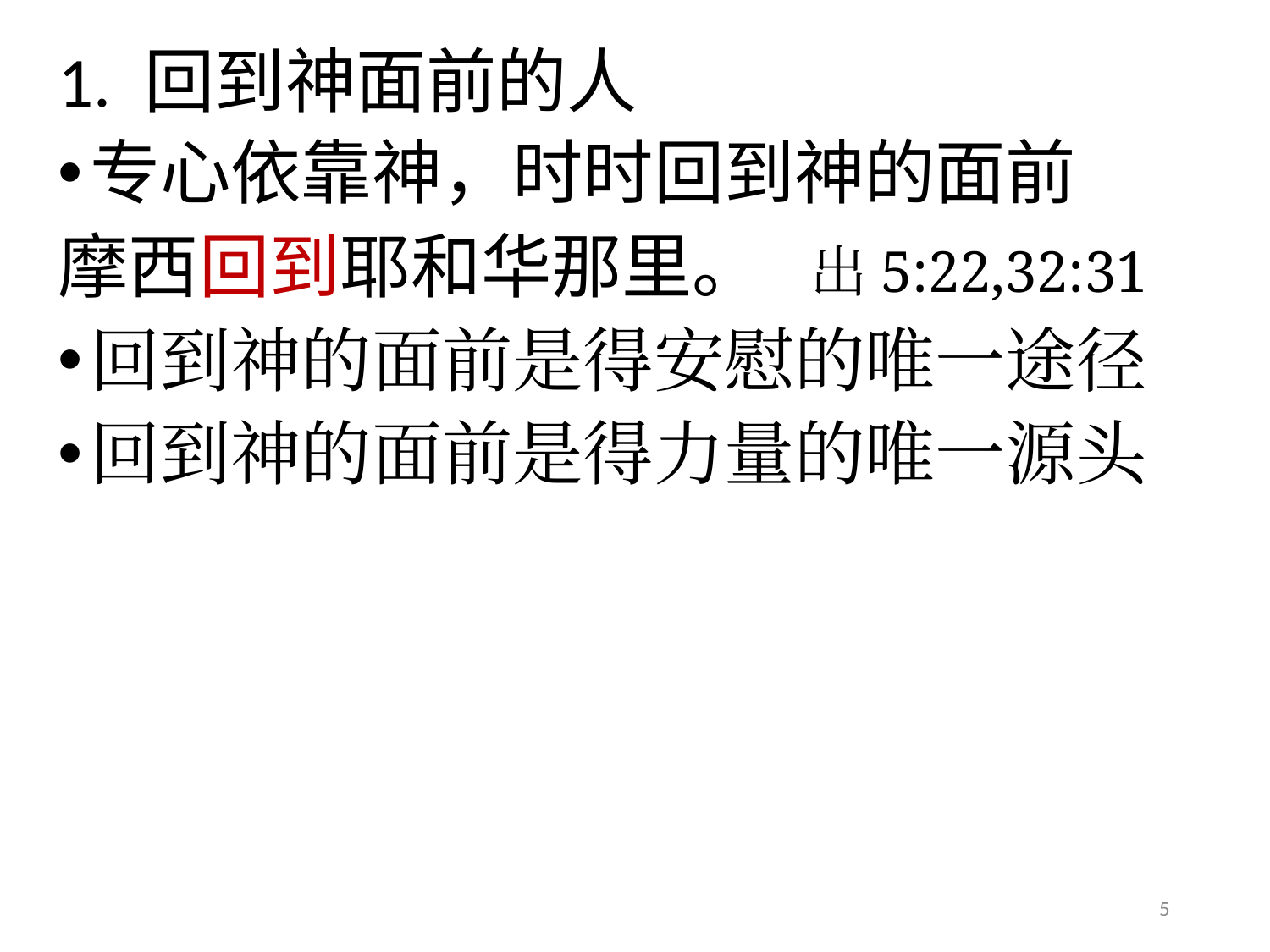

# 1. 回到神面前的人
专心依靠神，时时回到神的面前
摩西回到耶和华那里。   出5:22,32:31
回到神的面前是得安慰的唯一途径
回到神的面前是得力量的唯一源头
5